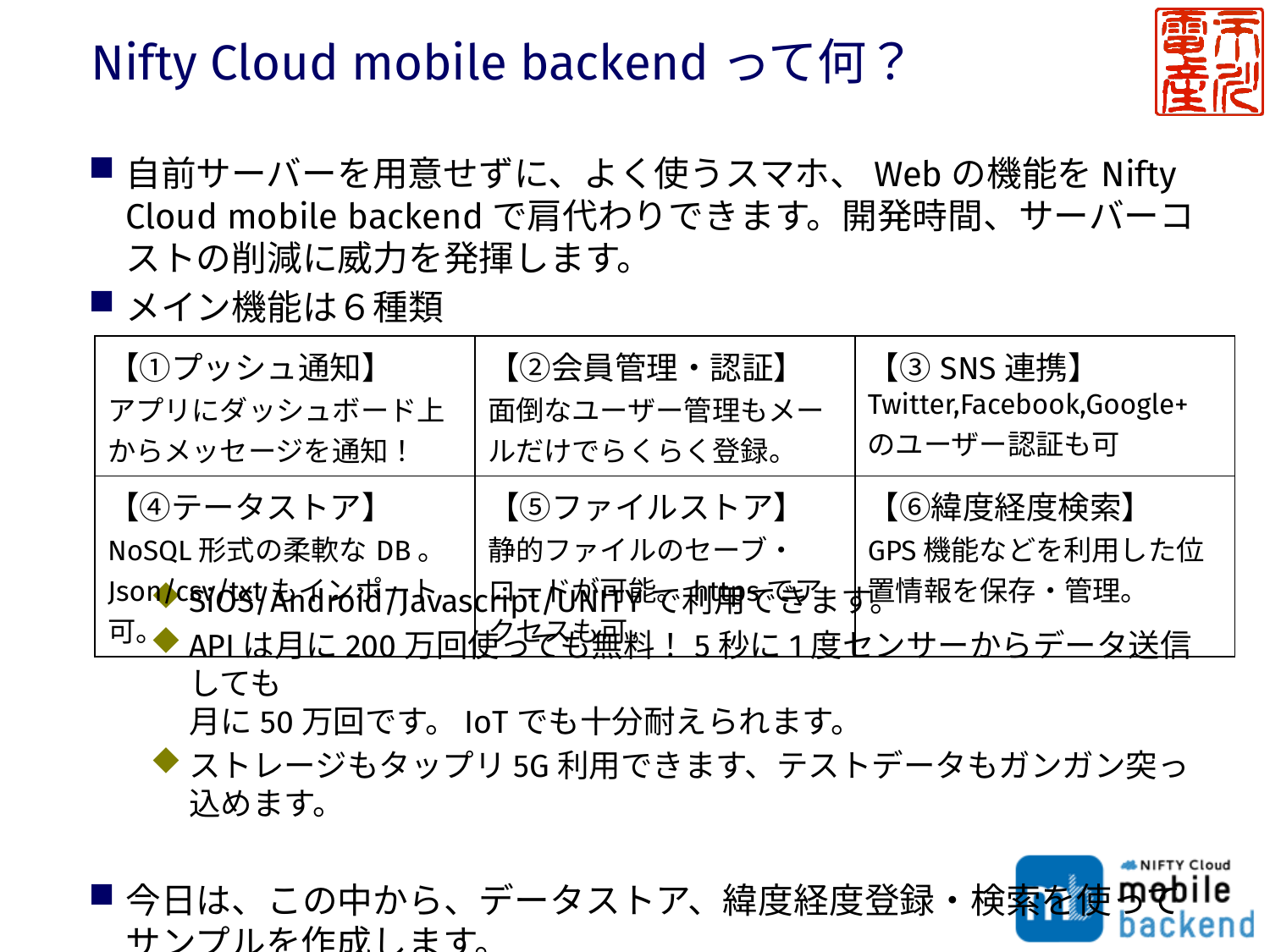

# Nifty Cloud mobile backendって何？
自前サーバーを用意せずに、よく使うスマホ、Webの機能をNifty Cloud mobile backendで肩代わりできます。開発時間、サーバーコストの削減に威力を発揮します。
メイン機能は６種類

SiOS/Android/Javascript/UNITYで利用できます。
APIは月に200万回使っても無料！5秒に1度センサーからデータ送信しても
月に50万回です。IoTでも十分耐えられます。
ストレージもタップリ5G利用できます、テストデータもガンガン突っ込めます。

今日は、この中から、データストア、緯度経度登録・検索を使って
サンプルを作成します。

| 【①プッシュ通知】 アプリにダッシュボード上からメッセージを通知！ | 【②会員管理・認証】 面倒なユーザー管理もメールだけでらくらく登録。 | 【③SNS連携】 Twitter,Facebook,Google+のユーザー認証も可 |
| --- | --- | --- |
| 【④テータストア】 NoSQL形式の柔軟なDB。Json/csv/txtもインポート可。 | 【⑤ファイルストア】 静的ファイルのセーブ・ロードが可能。httpsでアクセスも可。 | 【⑥緯度経度検索】 GPS機能などを利用した位置情報を保存・管理。 |